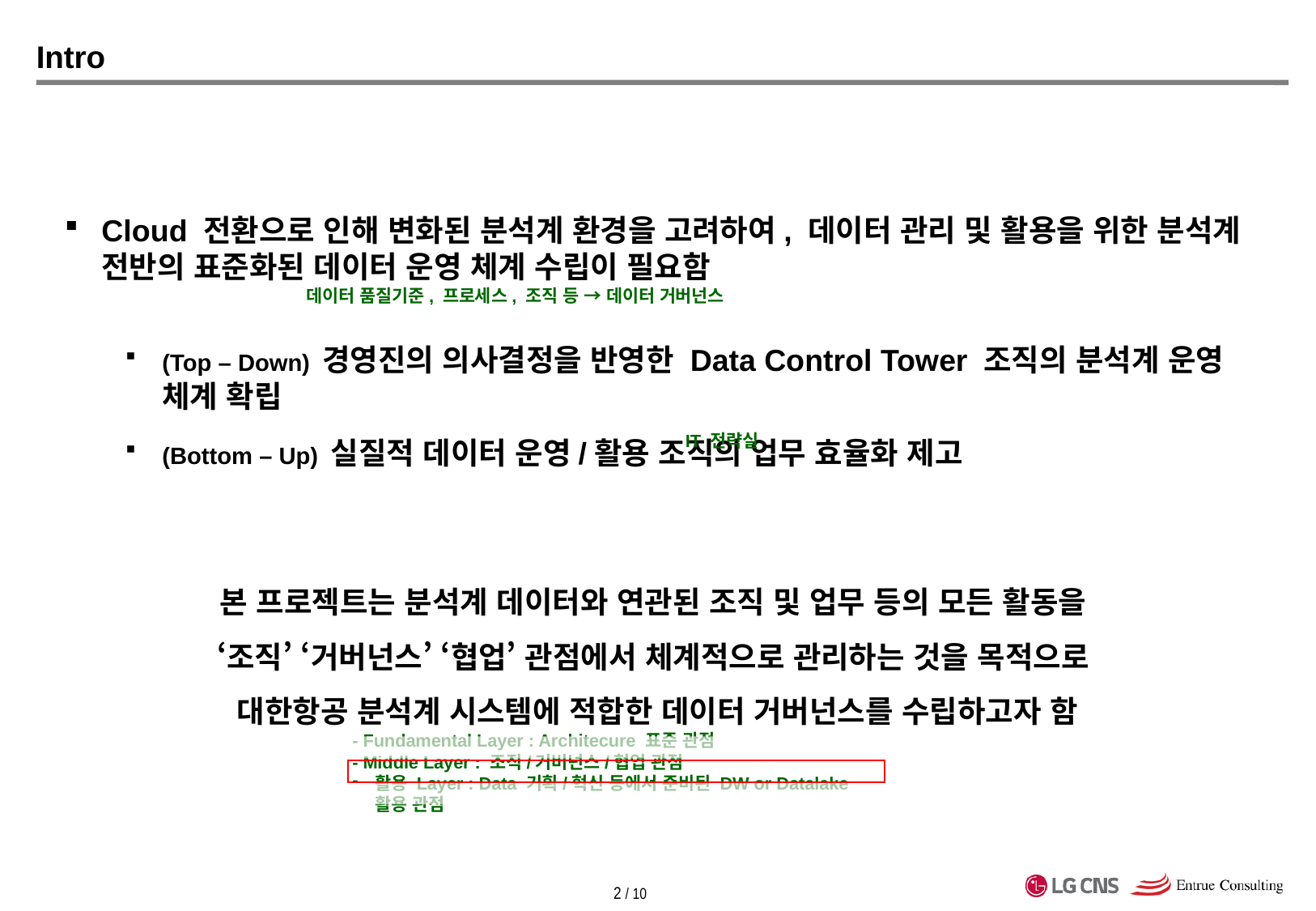

# Intro
Cloud 전환으로 인해 변화된 분석계 환경을 고려하여, 데이터 관리 및 활용을 위한 분석계 전반의 표준화된 데이터 운영 체계 수립이 필요함
(Top – Down) 경영진의 의사결정을 반영한 Data Control Tower 조직의 분석계 운영 체계 확립
(Bottom – Up) 실질적 데이터 운영/활용 조직의 업무 효율화 제고
데이터 품질기준, 프로세스, 조직 등 → 데이터 거버넌스
IT 전략실
본 프로젝트는 분석계 데이터와 연관된 조직 및 업무 등의 모든 활동을
‘조직’ ‘거버넌스’ ‘협업’ 관점에서 체계적으로 관리하는 것을 목적으로
대한항공 분석계 시스템에 적합한 데이터 거버넌스를 수립하고자 함

- Fundamental Layer : Architecure 표준 관점
- Middle Layer : 조직/거버넌스/협업 관점
활용 Layer : Data 기획/혁신 등에서 준비된 DW or Datalake 활용 관점